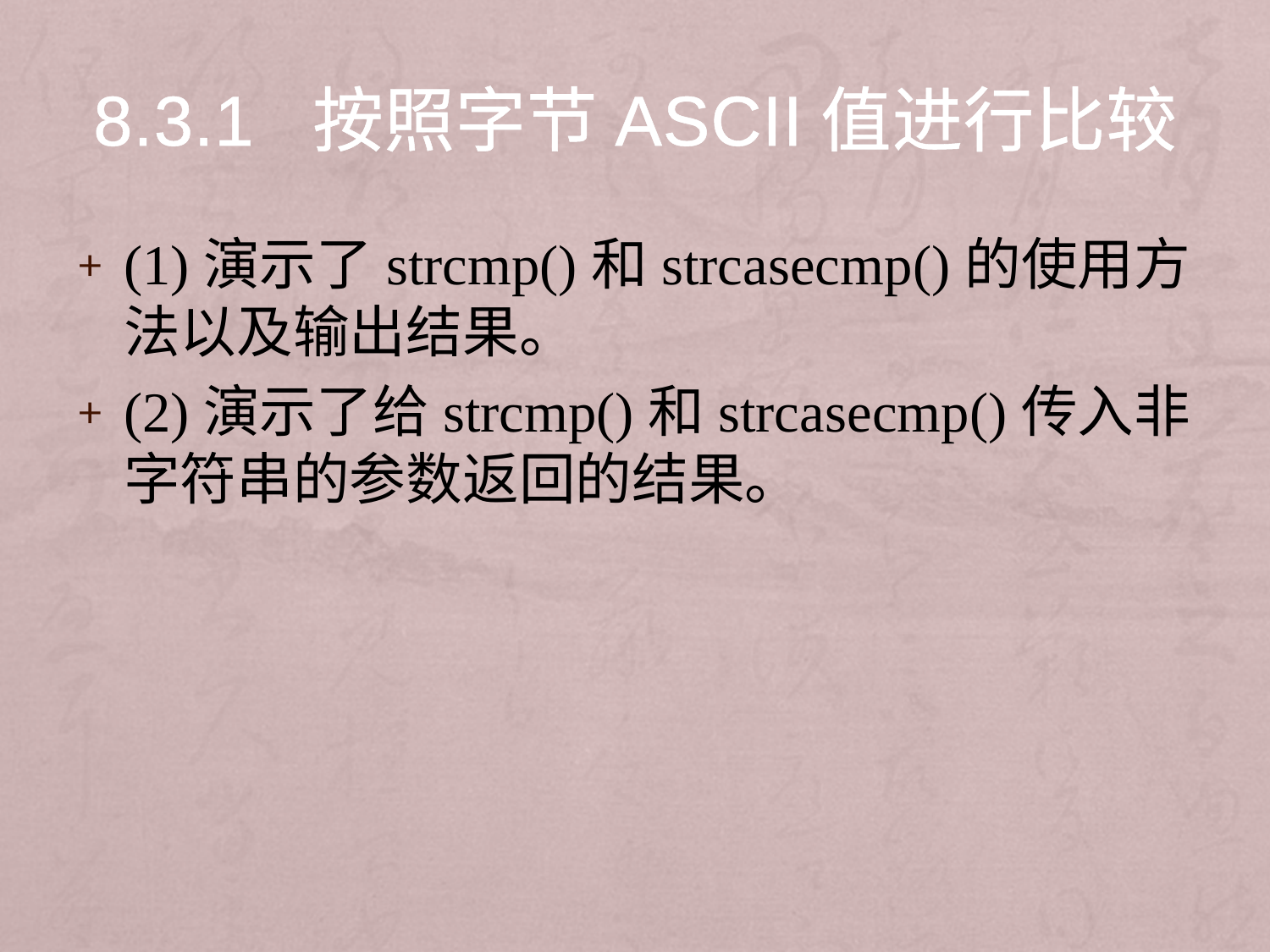

# 8.3.1  按照字节ASCII值进行比较
(1)演示了strcmp()和strcasecmp()的使用方法以及输出结果。
(2)演示了给strcmp()和strcasecmp()传入非字符串的参数返回的结果。